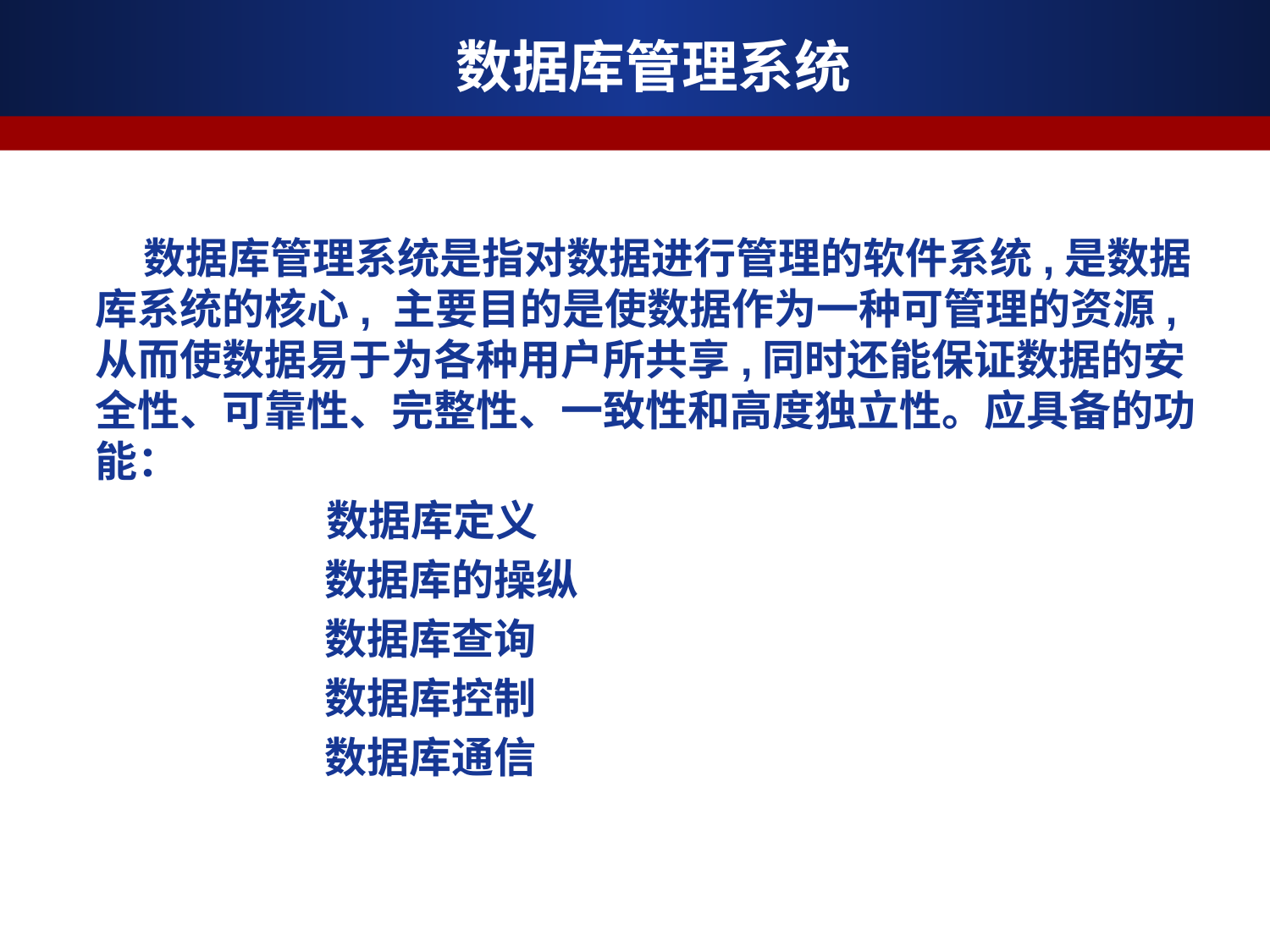

数据库管理系统

    数据库管理系统是指对数据进行管理的软件系统,是数据库系统的核心, 主要目的是使数据作为一种可管理的资源,从而使数据易于为各种用户所共享,同时还能保证数据的安全性、可靠性、完整性、一致性和高度独立性。应具备的功能：
                               数据库定义
                       数据库的操纵
                       数据库查询
                       数据库控制
                       数据库通信